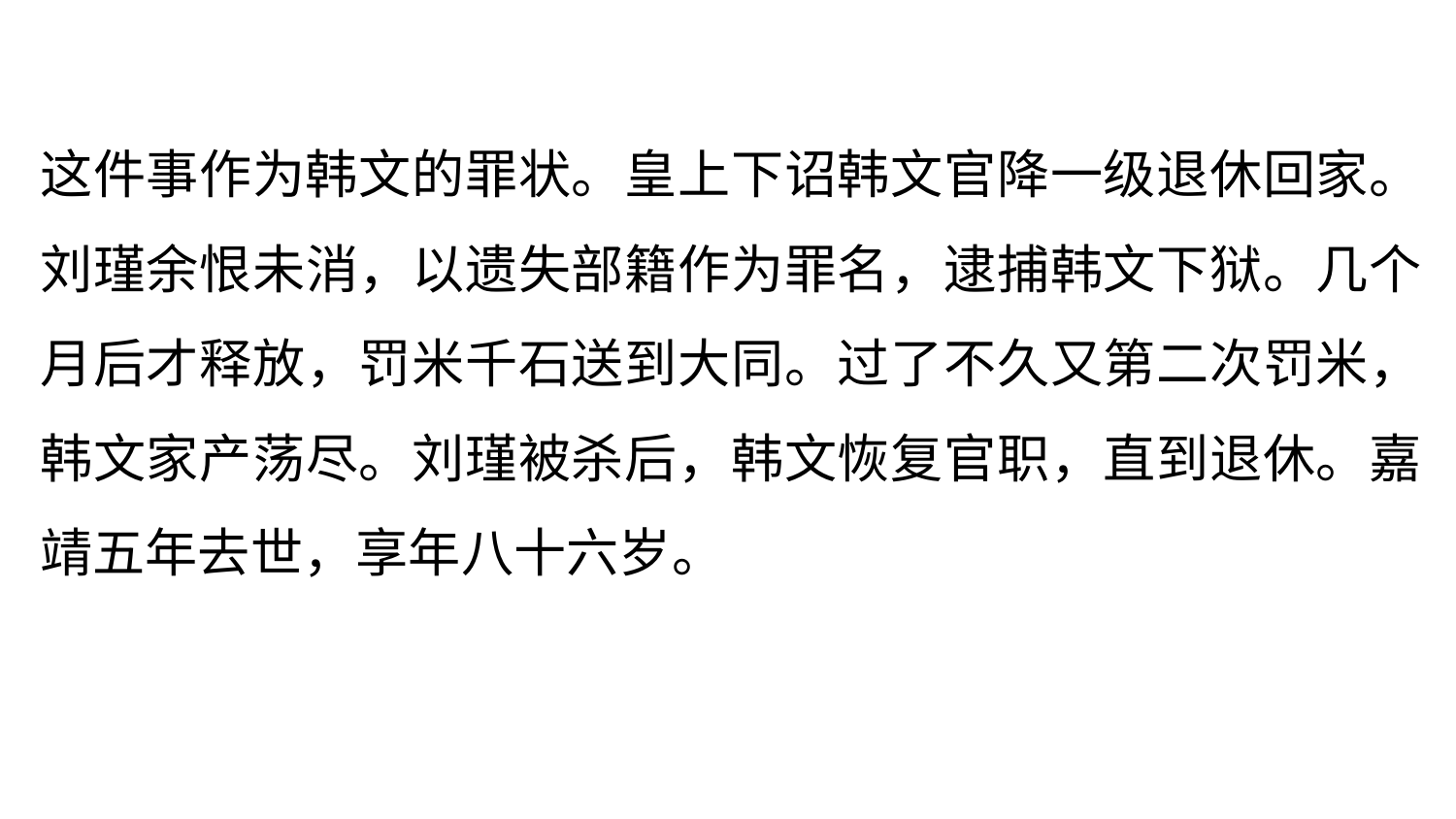

这件事作为韩文的罪状。皇上下诏韩文官降一级退休回家。刘瑾余恨未消，以遗失部籍作为罪名，逮捕韩文下狱。几个月后才释放，罚米千石送到大同。过了不久又第二次罚米，韩文家产荡尽。刘瑾被杀后，韩文恢复官职，直到退休。嘉靖五年去世，享年八十六岁。